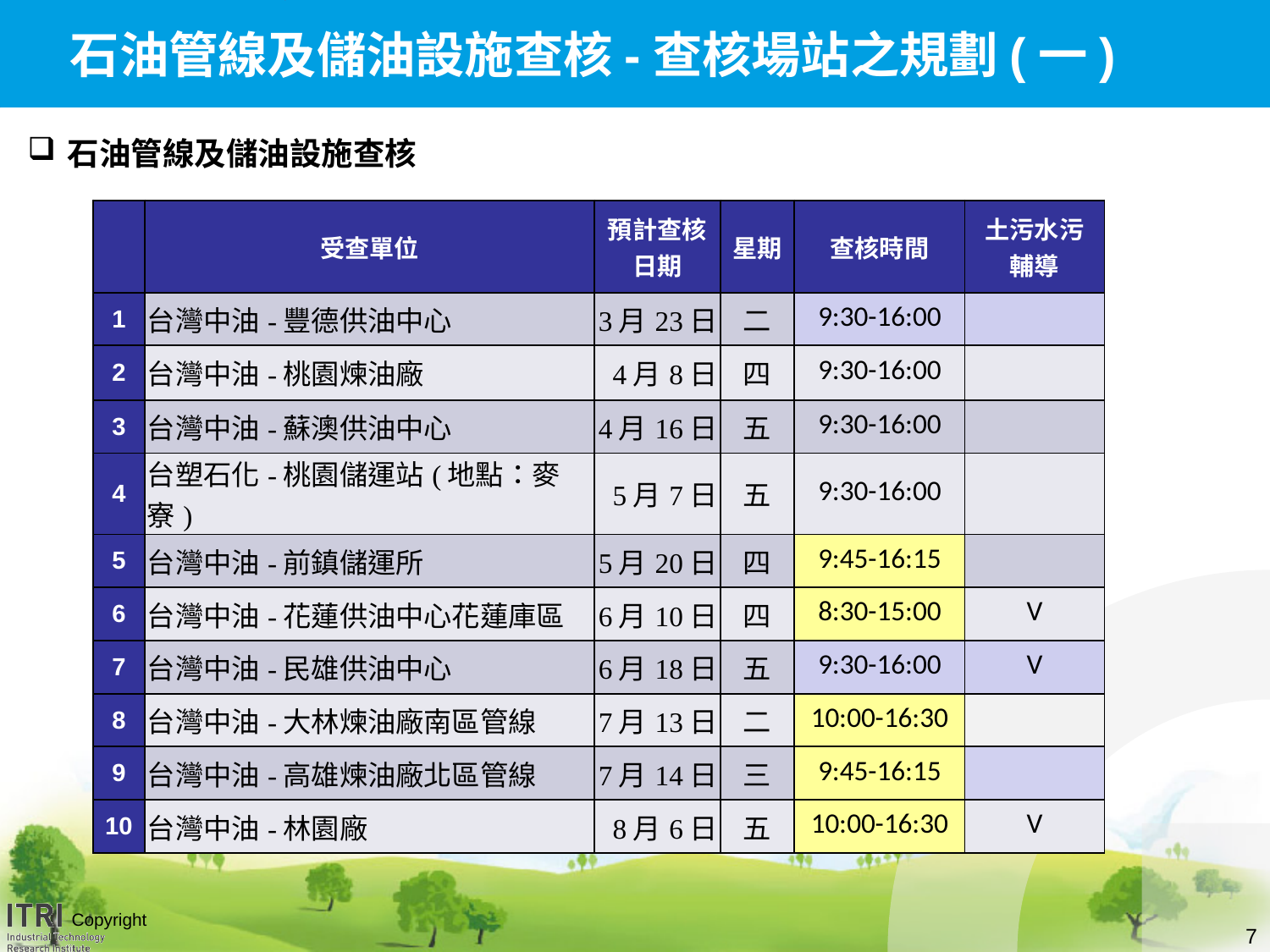

# 石油管線及儲油設施查核-查核場站之規劃(一)
石油管線及儲油設施查核
|  | 受查單位 | 預計查核 日期 | 星期 | 查核時間 | 土污水污輔導 |
| --- | --- | --- | --- | --- | --- |
| 1 | 台灣中油-豐德供油中心 | 3月23日 | 二 | 9:30-16:00 |  |
| 2 | 台灣中油-桃園煉油廠 | 4月8日 | 四 | 9:30-16:00 |  |
| 3 | 台灣中油-蘇澳供油中心 | 4月16日 | 五 | 9:30-16:00 |  |
| 4 | 台塑石化-桃園儲運站(地點：麥寮) | 5月7日 | 五 | 9:30-16:00 |  |
| 5 | 台灣中油-前鎮儲運所 | 5月20日 | 四 | 9:45-16:15 |  |
| 6 | 台灣中油-花蓮供油中心花蓮庫區 | 6月10日 | 四 | 8:30-15:00 | V |
| 7 | 台灣中油-民雄供油中心 | 6月18日 | 五 | 9:30-16:00 | V |
| 8 | 台灣中油-大林煉油廠南區管線 | 7月13日 | 二 | 10:00-16:30 |  |
| 9 | 台灣中油-高雄煉油廠北區管線 | 7月14日 | 三 | 9:45-16:15 |  |
| 10 | 台灣中油-林園廠 | 8月6日 | 五 | 10:00-16:30 | V |
7